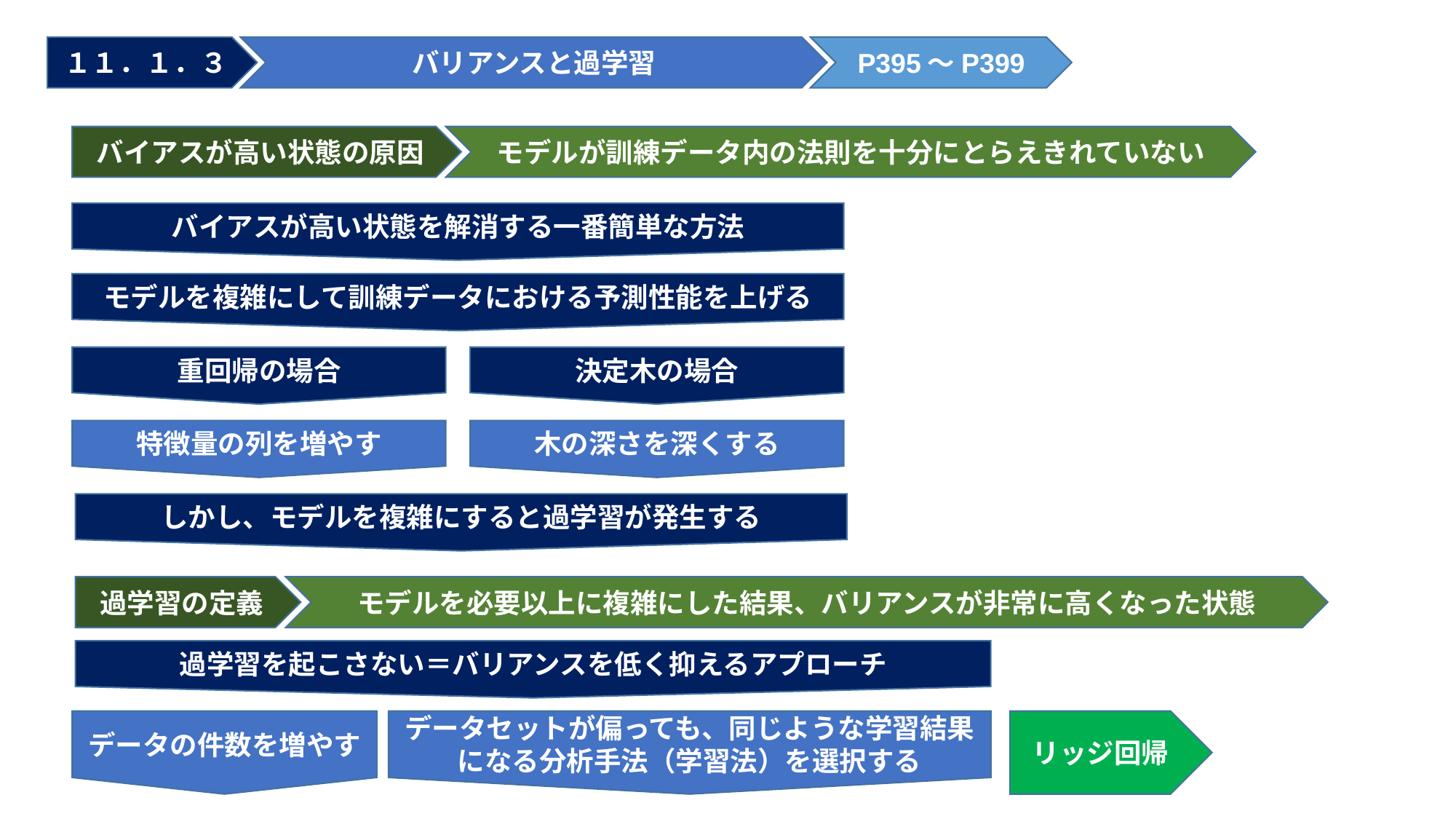

１１．１．３
バリアンスと過学習
P395～P399
バイアスが高い状態の原因
モデルが訓練データ内の法則を十分にとらえきれていない
バイアスが高い状態を解消する一番簡単な方法
モデルを複雑にして訓練データにおける予測性能を上げる
重回帰の場合
決定木の場合
特徴量の列を増やす
木の深さを深くする
しかし、モデルを複雑にすると過学習が発生する
過学習の定義
モデルを必要以上に複雑にした結果、バリアンスが非常に高くなった状態
過学習を起こさない＝バリアンスを低く抑えるアプローチ
データの件数を増やす
データセットが偏っても、同じような学習結果になる分析手法（学習法）を選択する
リッジ回帰